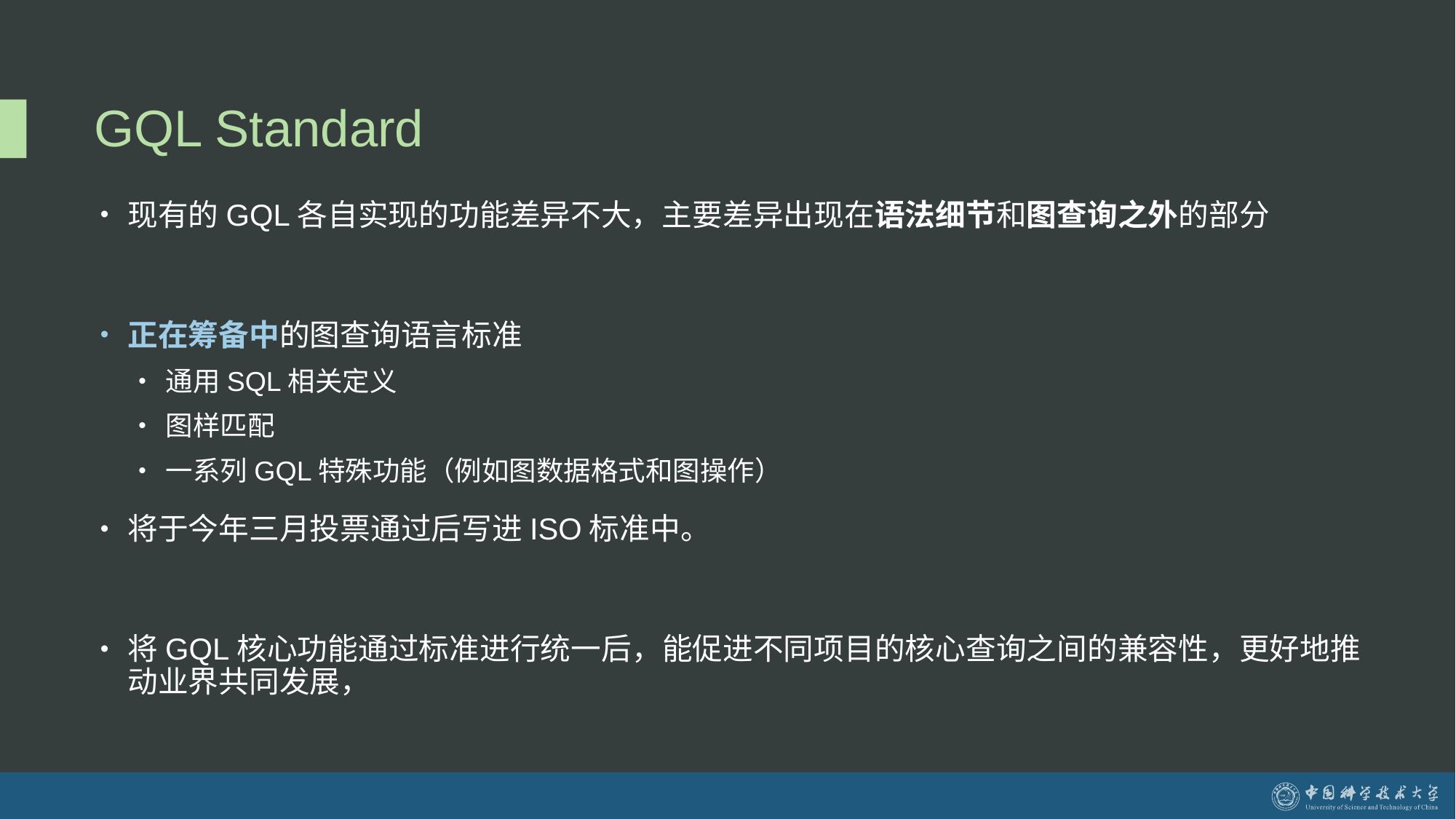

GQL Standard
现有的GQL各自实现的功能差异不大，主要差异出现在语法细节和图查询之外的部分

正在筹备中的图查询语言标准
通用SQL相关定义
图样匹配
一系列GQL特殊功能（例如图数据格式和图操作）
将于今年三月投票通过后写进ISO标准中。

将GQL核心功能通过标准进行统一后，能促进不同项目的核心查询之间的兼容性，更好地推动业界共同发展，